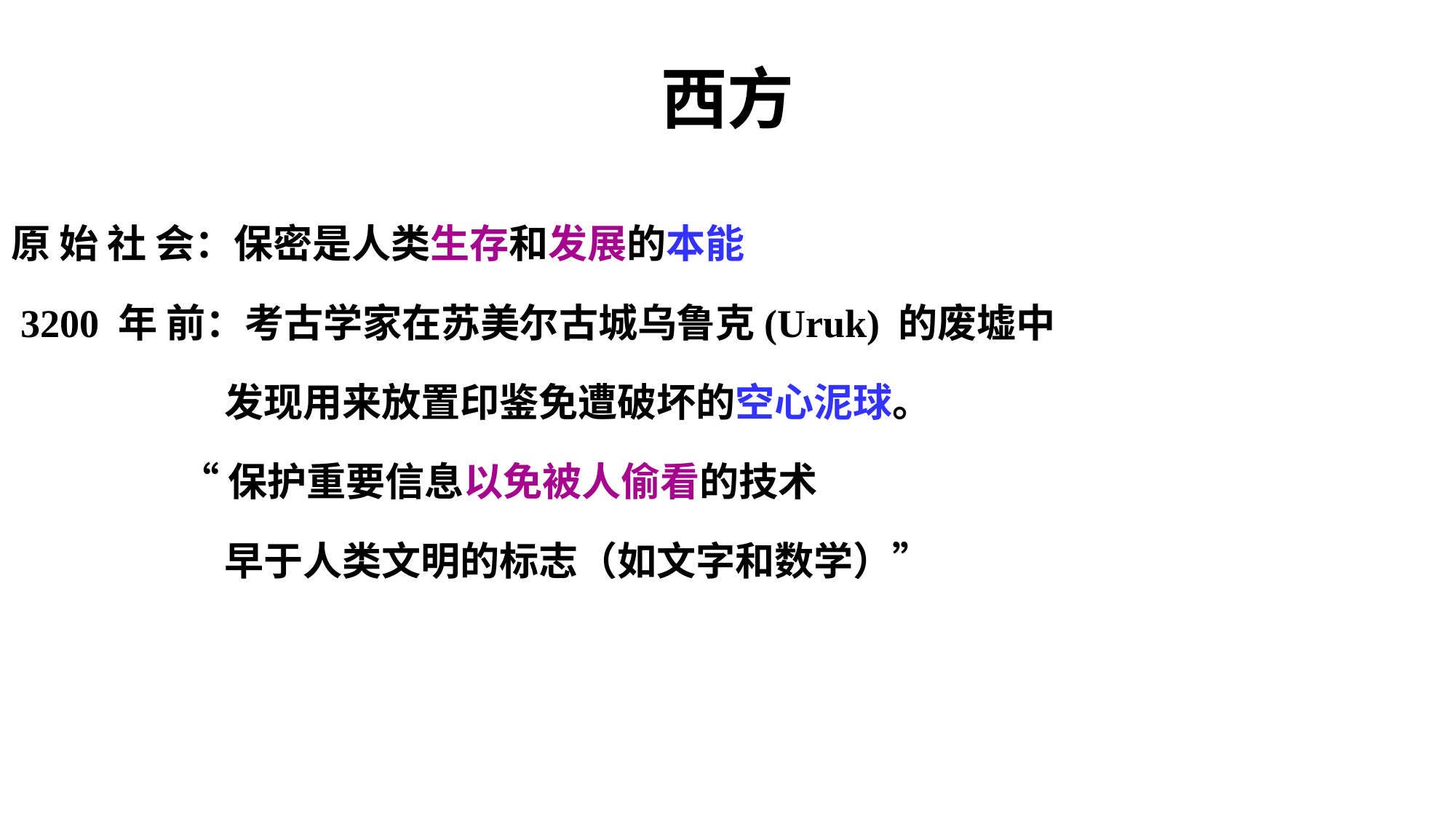

# 西方
原 始 社 会：保密是人类生存和发展的本能
 3200 年 前：考古学家在苏美尔古城乌鲁克(Uruk) 的废墟中
                       发现用来放置印鉴免遭破坏的空心泥球。
                   “保护重要信息以免被人偷看的技术
                       早于人类文明的标志（如文字和数学）”